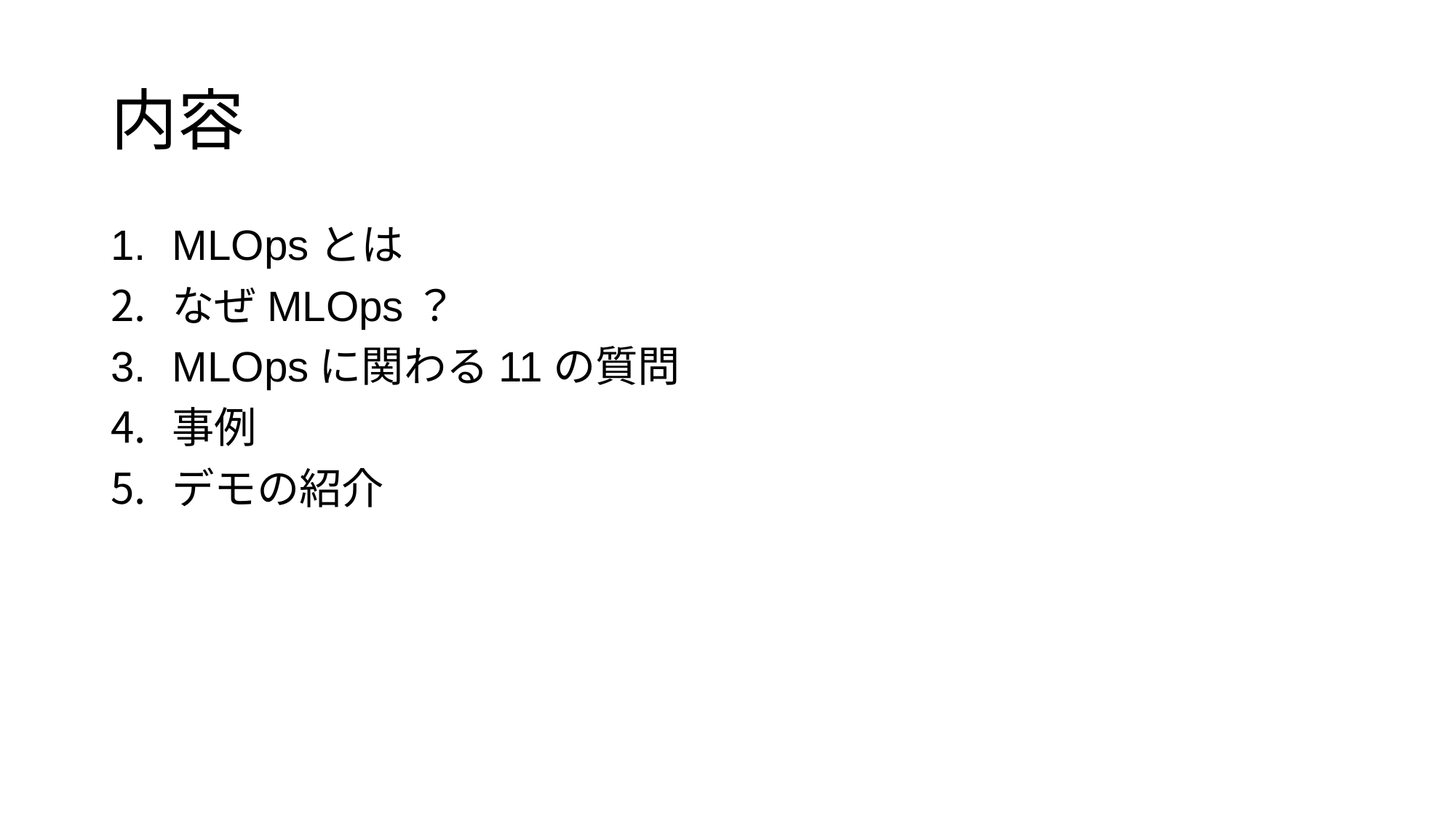

# 内容
MLOpsとは
なぜMLOps？
MLOpsに関わる11の質問
事例
デモの紹介